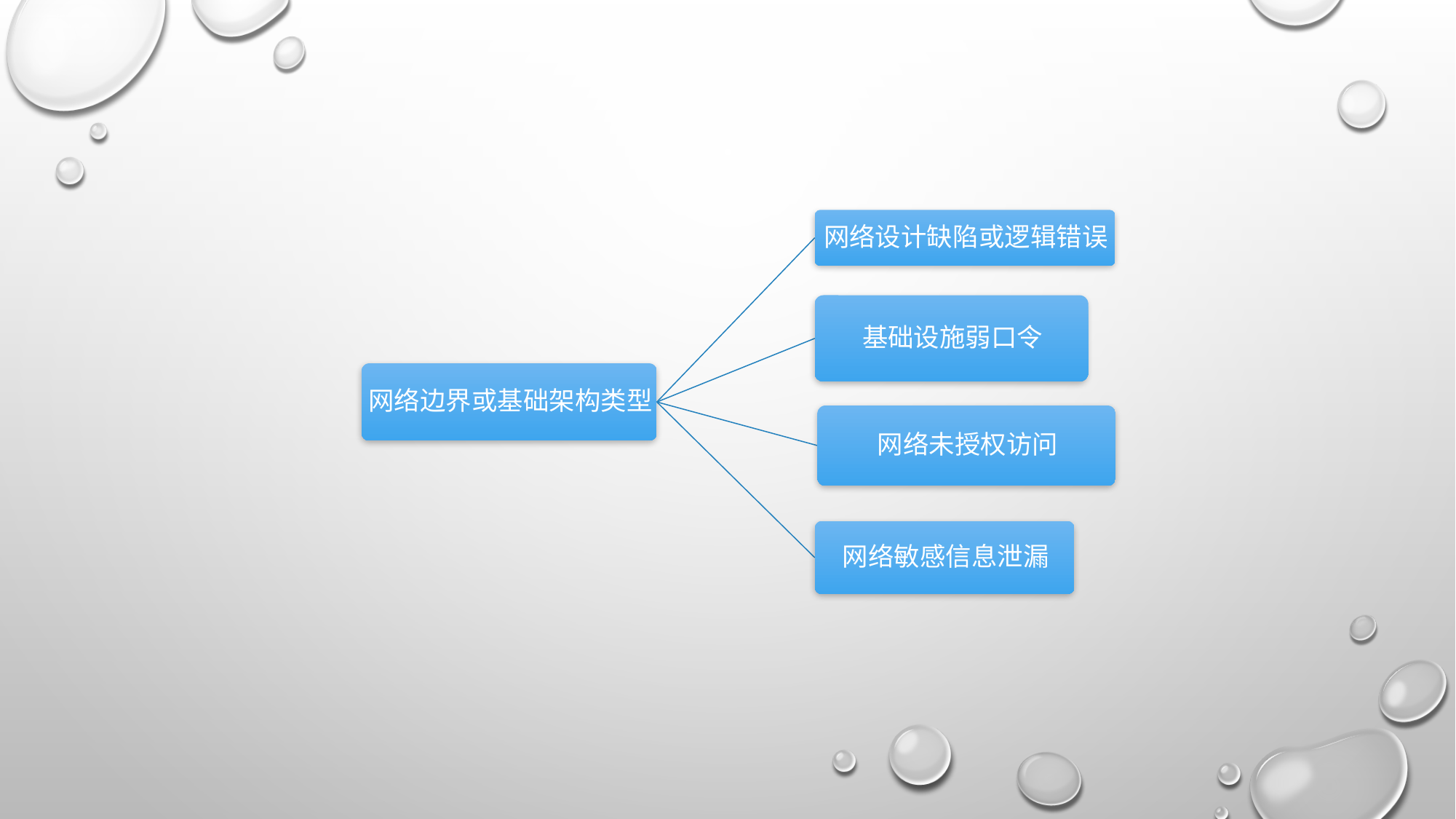

网络边界或基础架构类型

网络设计缺陷或逻辑错误

基础设施弱口令

网络未授权访问

网络敏感信息泄漏